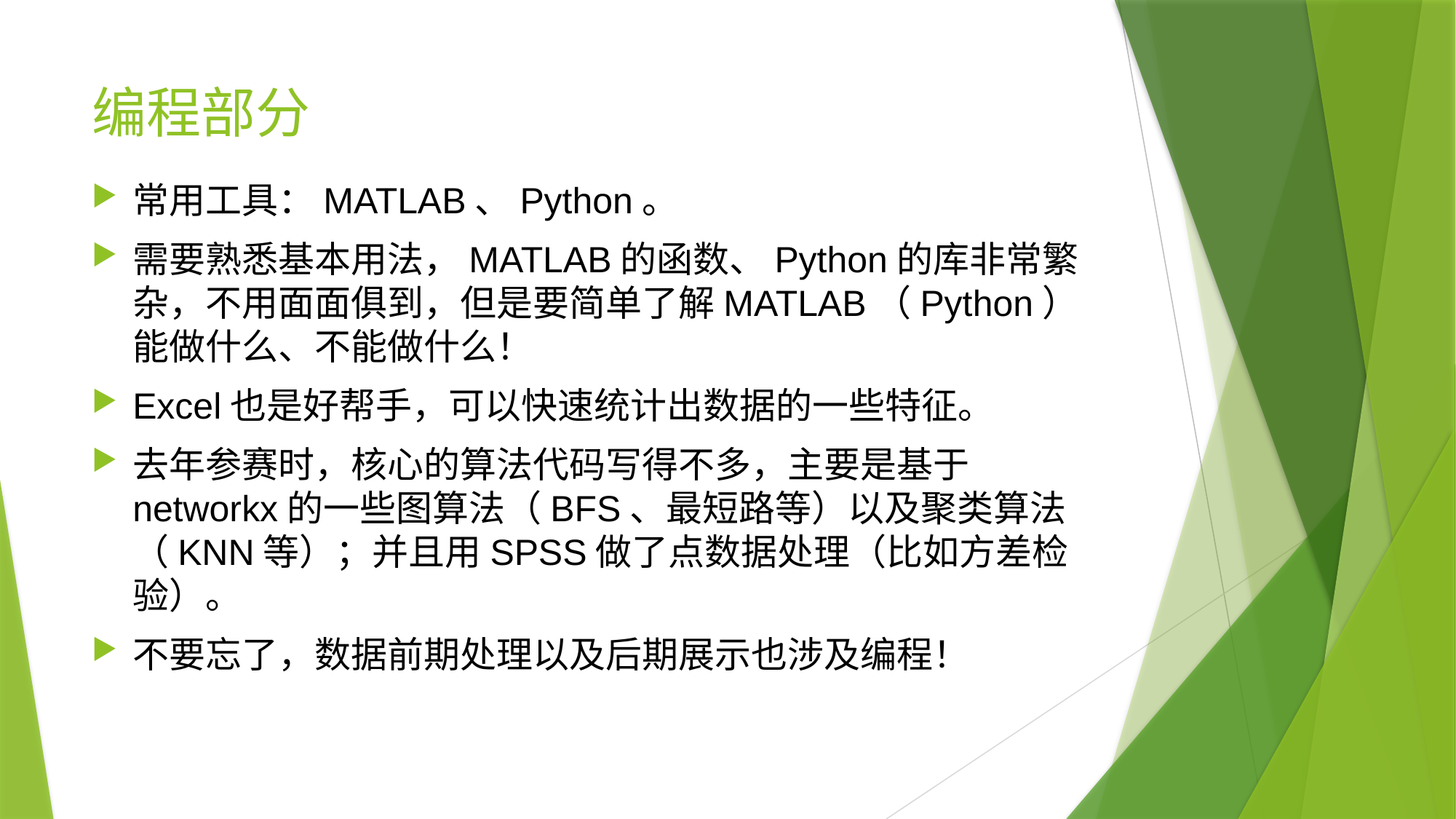

# 编程部分
常用工具：MATLAB、Python。
需要熟悉基本用法，MATLAB的函数、Python的库非常繁杂，不用面面俱到，但是要简单了解MATLAB（Python）能做什么、不能做什么！
Excel也是好帮手，可以快速统计出数据的一些特征。
去年参赛时，核心的算法代码写得不多，主要是基于networkx的一些图算法（BFS、最短路等）以及聚类算法（KNN等）；并且用SPSS做了点数据处理（比如方差检验）。
不要忘了，数据前期处理以及后期展示也涉及编程！